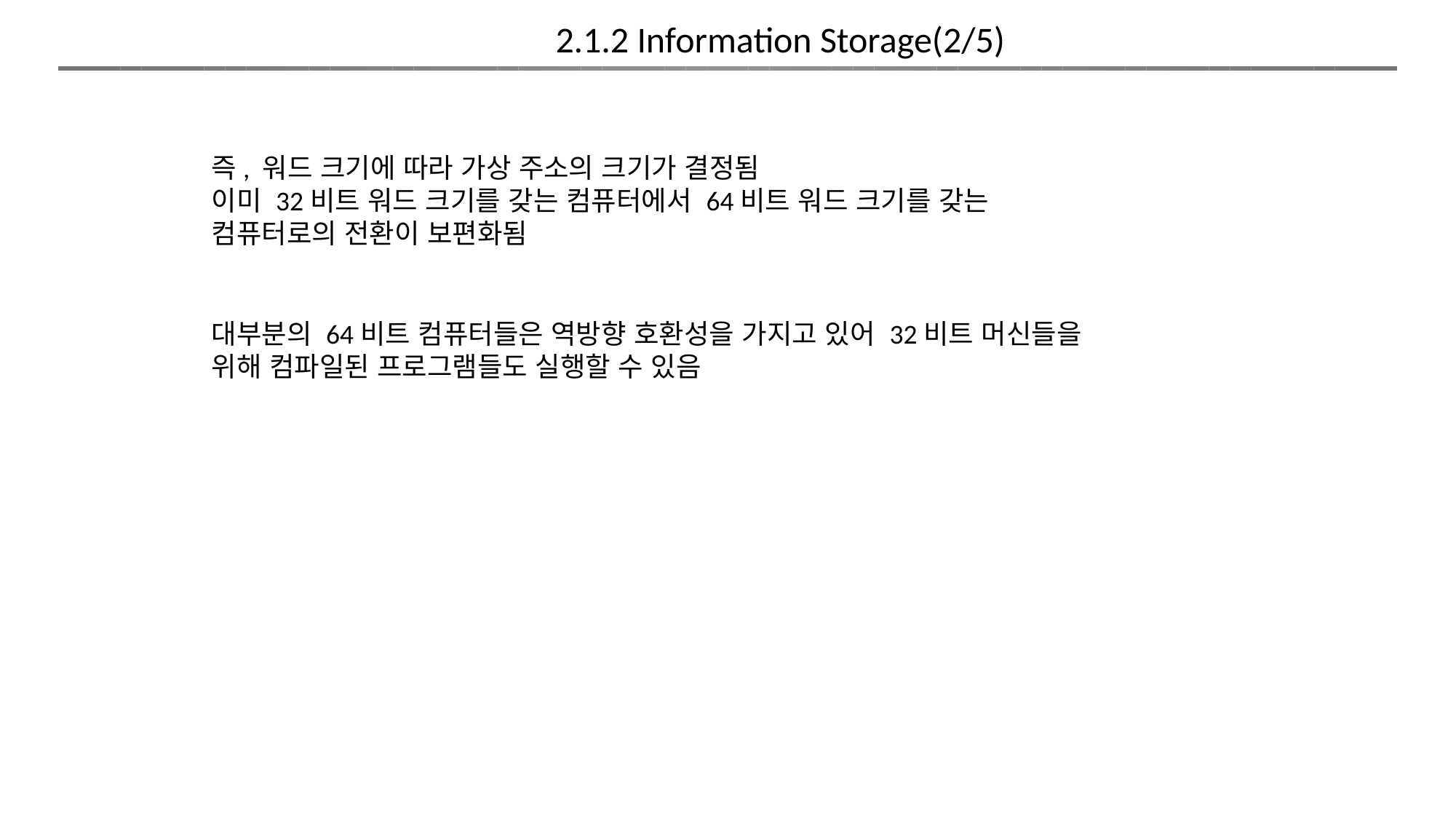

2.1.2 Information Storage(2/5)

즉, 워드 크기에 따라 가상 주소의 크기가 결정됨
이미 32비트 워드 크기를 갖는 컴퓨터에서 64비트 워드 크기를 갖는 컴퓨터로의 전환이 보편화됨
대부분의 64비트 컴퓨터들은 역방향 호환성을 가지고 있어 32비트 머신들을 위해 컴파일된 프로그램들도 실행할 수 있음